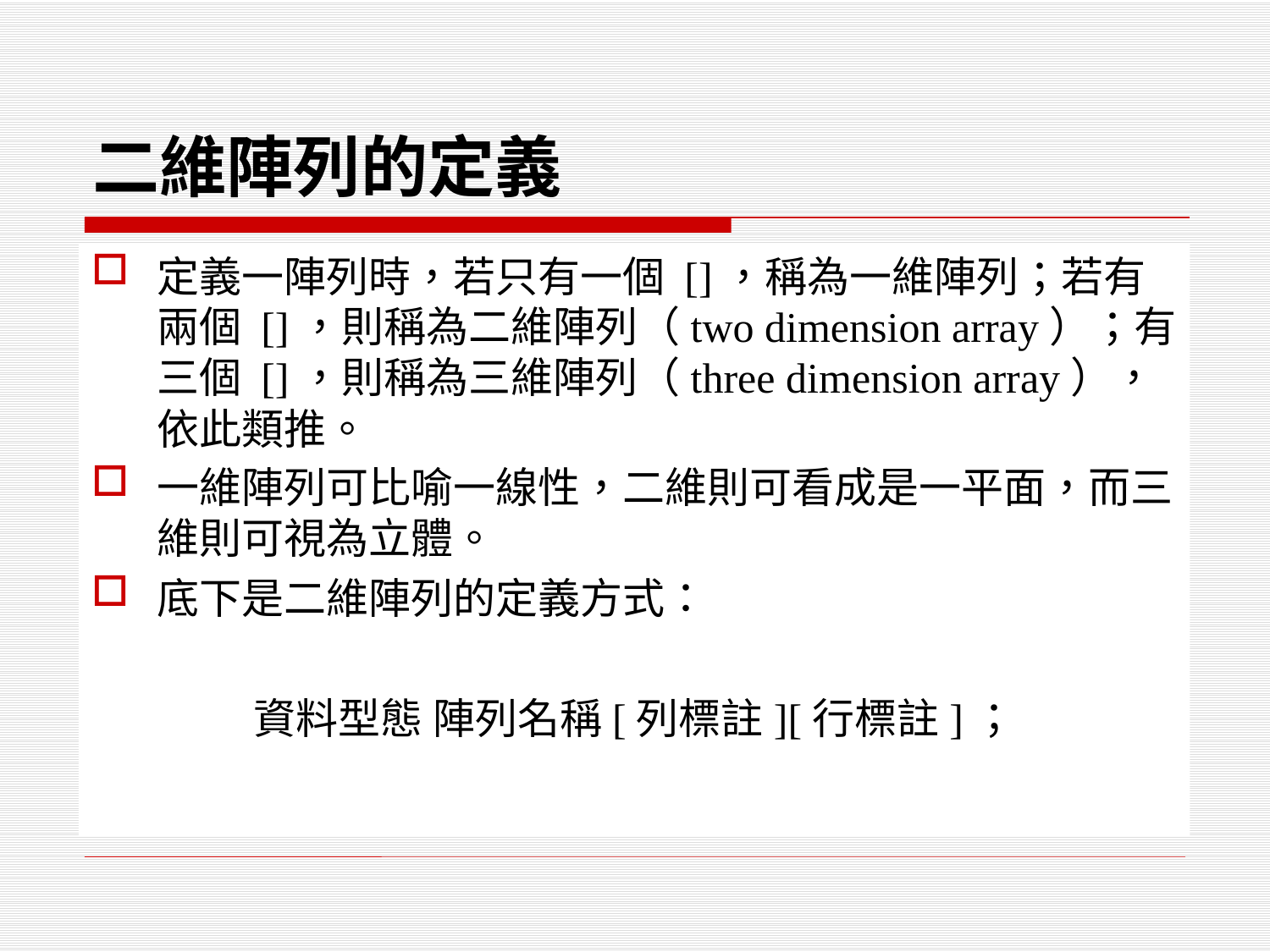

# 二維陣列的定義
定義一陣列時，若只有一個 []，稱為一維陣列；若有兩個 []，則稱為二維陣列（two dimension array）；有三個 []，則稱為三維陣列（three dimension array），依此類推。
一維陣列可比喻一線性，二維則可看成是一平面，而三維則可視為立體。
底下是二維陣列的定義方式：
資料型態 陣列名稱[列標註][行標註]；